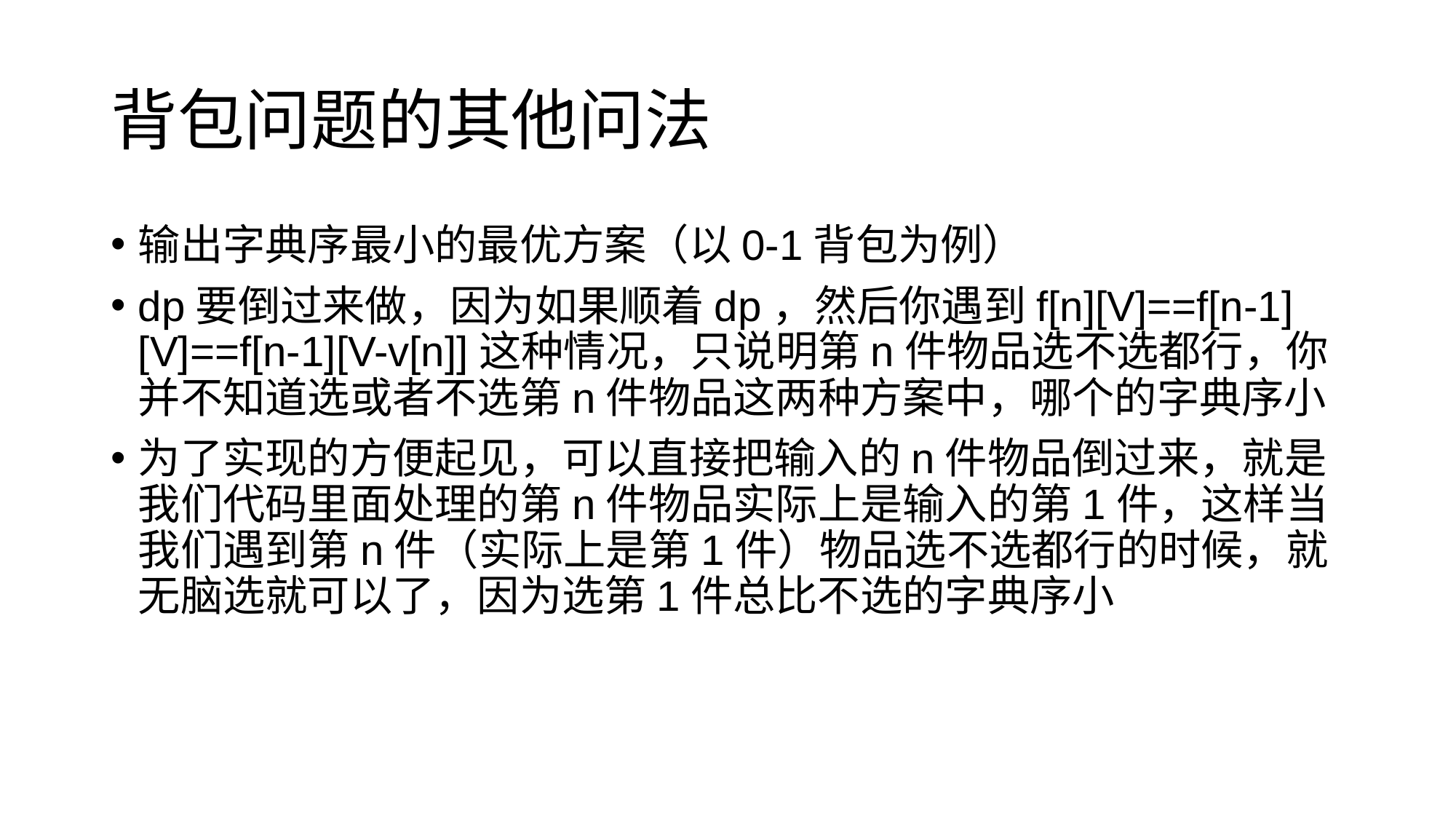

# 背包问题的其他问法
输出字典序最小的最优方案（以0-1背包为例）
dp要倒过来做，因为如果顺着dp，然后你遇到f[n][V]==f[n-1][V]==f[n-1][V-v[n]]这种情况，只说明第n件物品选不选都行，你并不知道选或者不选第n件物品这两种方案中，哪个的字典序小
为了实现的方便起见，可以直接把输入的n件物品倒过来，就是我们代码里面处理的第n件物品实际上是输入的第1件，这样当我们遇到第n件（实际上是第1件）物品选不选都行的时候，就无脑选就可以了，因为选第1件总比不选的字典序小